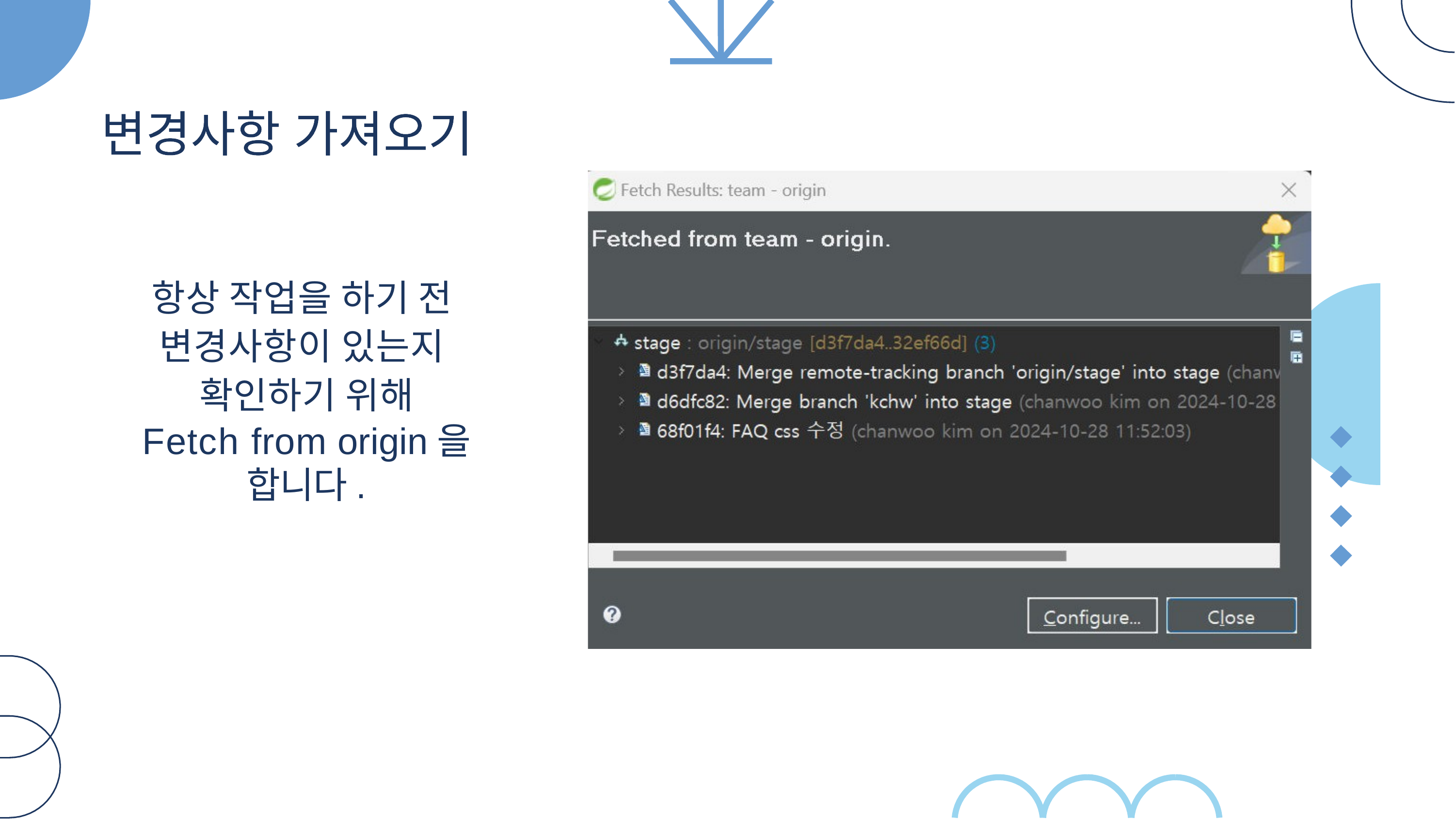

# 항상 작업을 하기 전  변경사항이 있는지  확인하기 위해
Fetch from origin을 합니다.